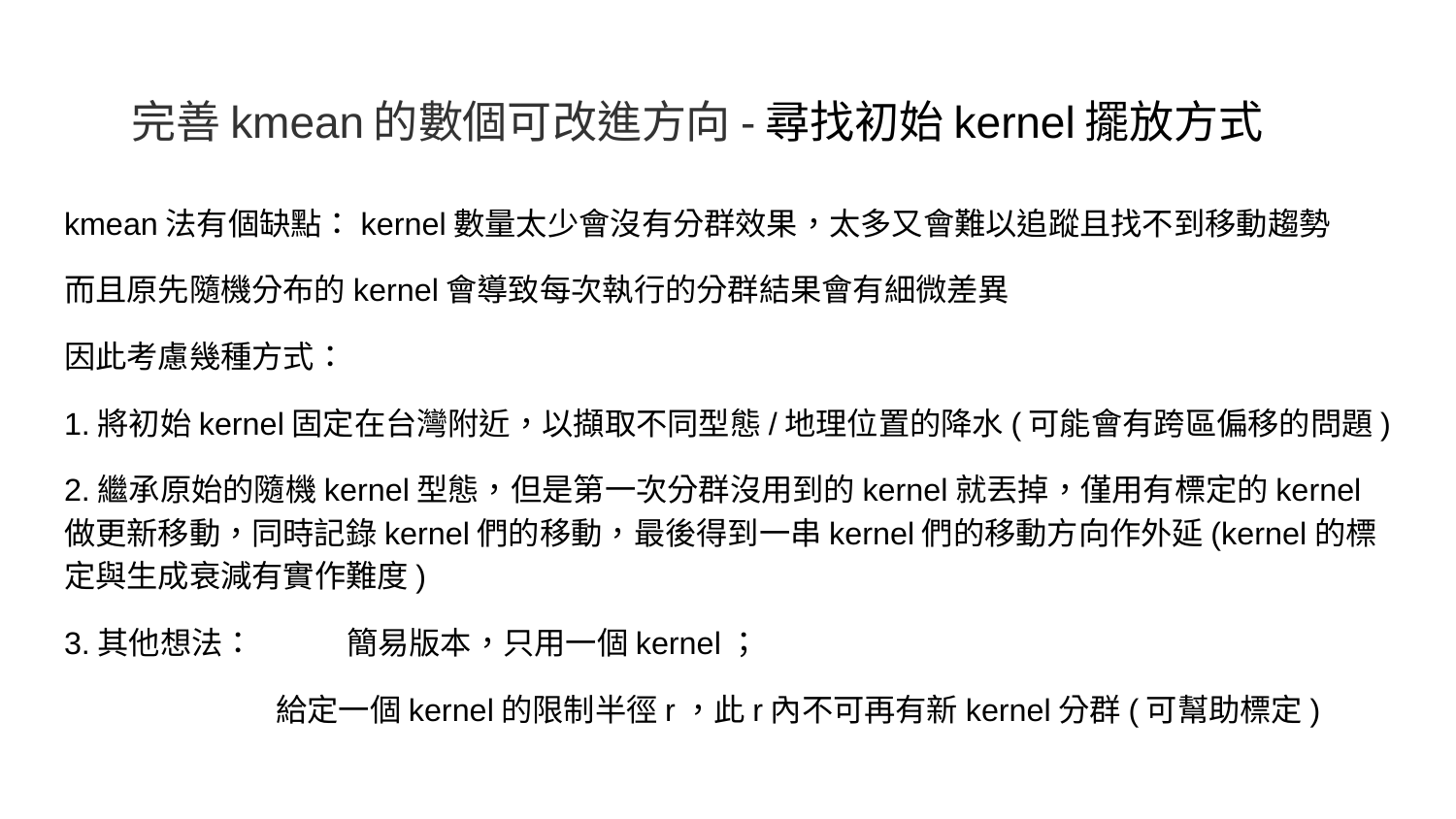

# 完善kmean的數個可改進方向-尋找初始kernel擺放方式
kmean法有個缺點：kernel數量太少會沒有分群效果，太多又會難以追蹤且找不到移動趨勢
而且原先隨機分布的kernel會導致每次執行的分群結果會有細微差異
因此考慮幾種方式：
1.將初始kernel固定在台灣附近，以擷取不同型態/地理位置的降水(可能會有跨區偏移的問題)
2.繼承原始的隨機kernel型態，但是第一次分群沒用到的kernel就丟掉，僅用有標定的kernel做更新移動，同時記錄kernel們的移動，最後得到一串kernel們的移動方向作外延(kernel的標定與生成衰減有實作難度)
3.其他想法：	簡易版本，只用一個kernel；
給定一個kernel的限制半徑r，此r內不可再有新kernel分群(可幫助標定)